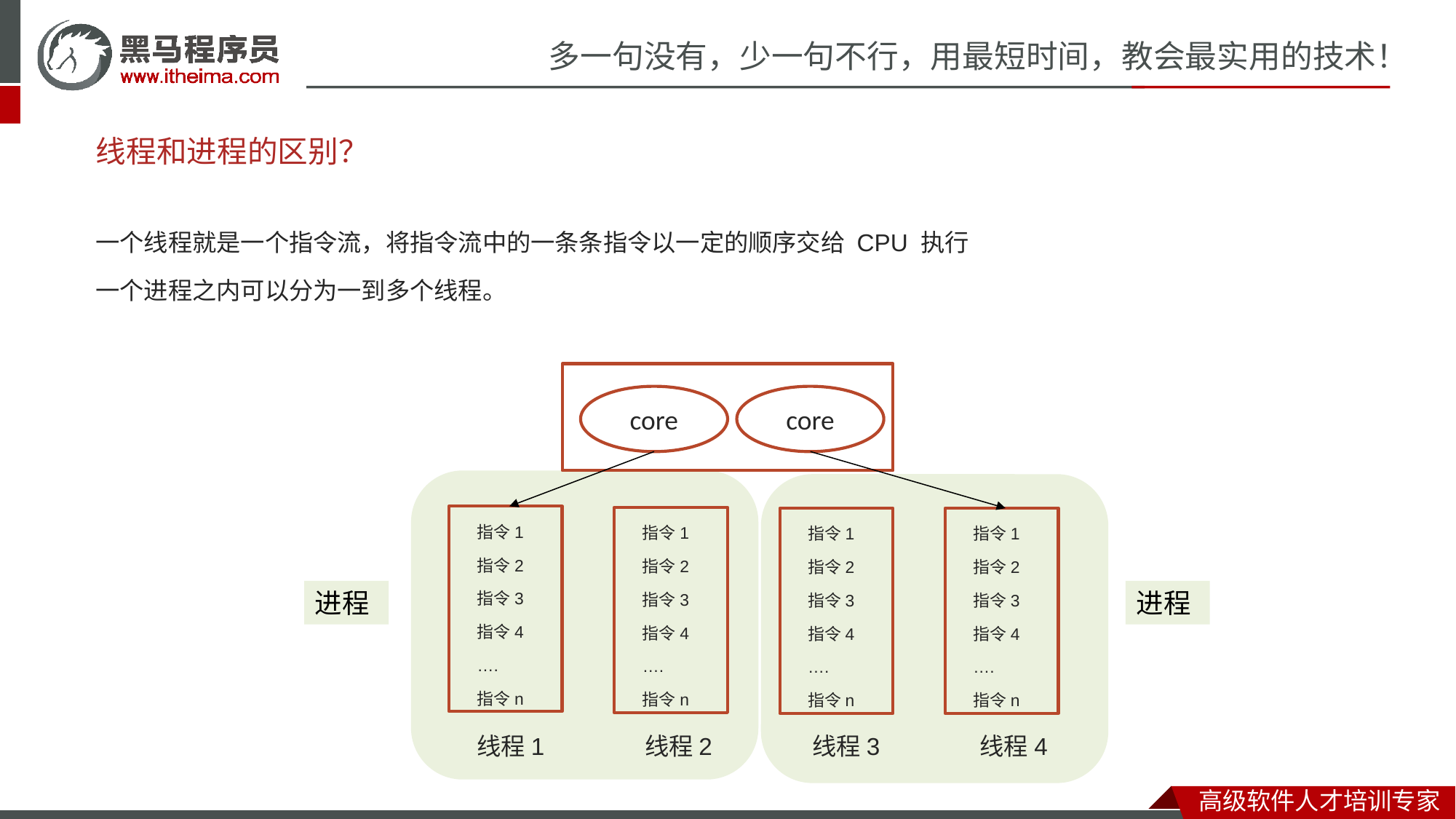

# 线程和进程的区别？
一个线程就是一个指令流，将指令流中的一条条指令以一定的顺序交给 CPU 执行
一个进程之内可以分为一到多个线程。

core
core

指令1
指令2
指令3
指令4
….
指令n

指令1
指令2
指令3
指令4
….
指令n

指令1
指令2
指令3
指令4
….
指令n

指令1
指令2
指令3
指令4
….
指令n
线程1              线程2              线程3              线程4

进程
进程